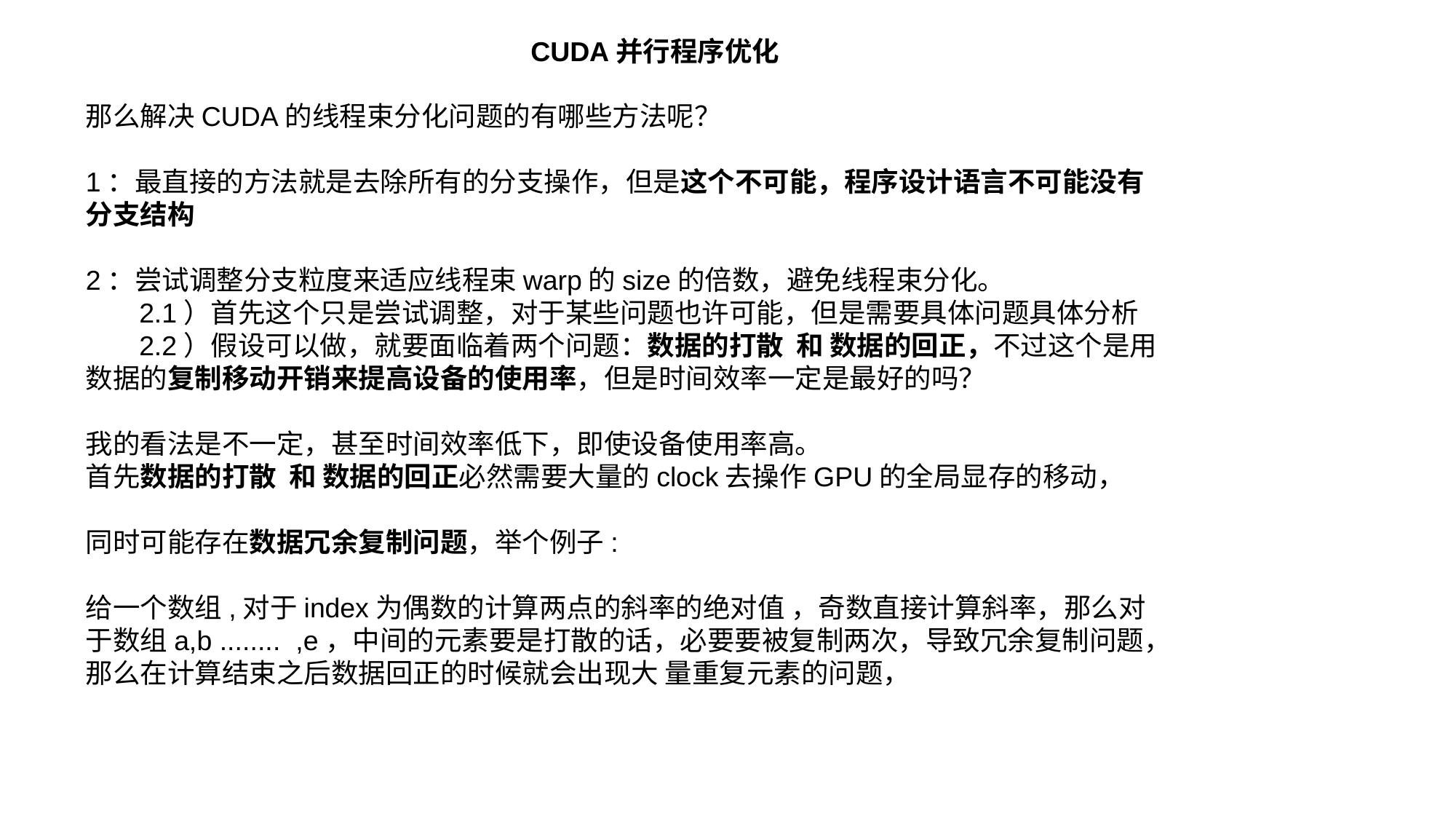

CUDA并行程序优化
那么解决CUDA的线程束分化问题的有哪些方法呢？

1：最直接的方法就是去除所有的分支操作，但是这个不可能，程序设计语言不可能没有分支结构

2：尝试调整分支粒度来适应线程束warp的size的倍数，避免线程束分化。
       2.1）首先这个只是尝试调整，对于某些问题也许可能，但是需要具体问题具体分析
       2.2）假设可以做，就要面临着两个问题：数据的打散  和 数据的回正，不过这个是用数据的复制移动开销来提高设备的使用率，但是时间效率一定是最好的吗？

我的看法是不一定，甚至时间效率低下，即使设备使用率高。
首先数据的打散  和 数据的回正必然需要大量的clock去操作GPU的全局显存的移动，

同时可能存在数据冗余复制问题，举个例子:

给一个数组,对于index为偶数的计算两点的斜率的绝对值 ，奇数直接计算斜率，那么对于数组a,b ........  ,e，中间的元素要是打散的话，必要要被复制两次，导致冗余复制问题，那么在计算结束之后数据回正的时候就会出现大 量重复元素的问题，